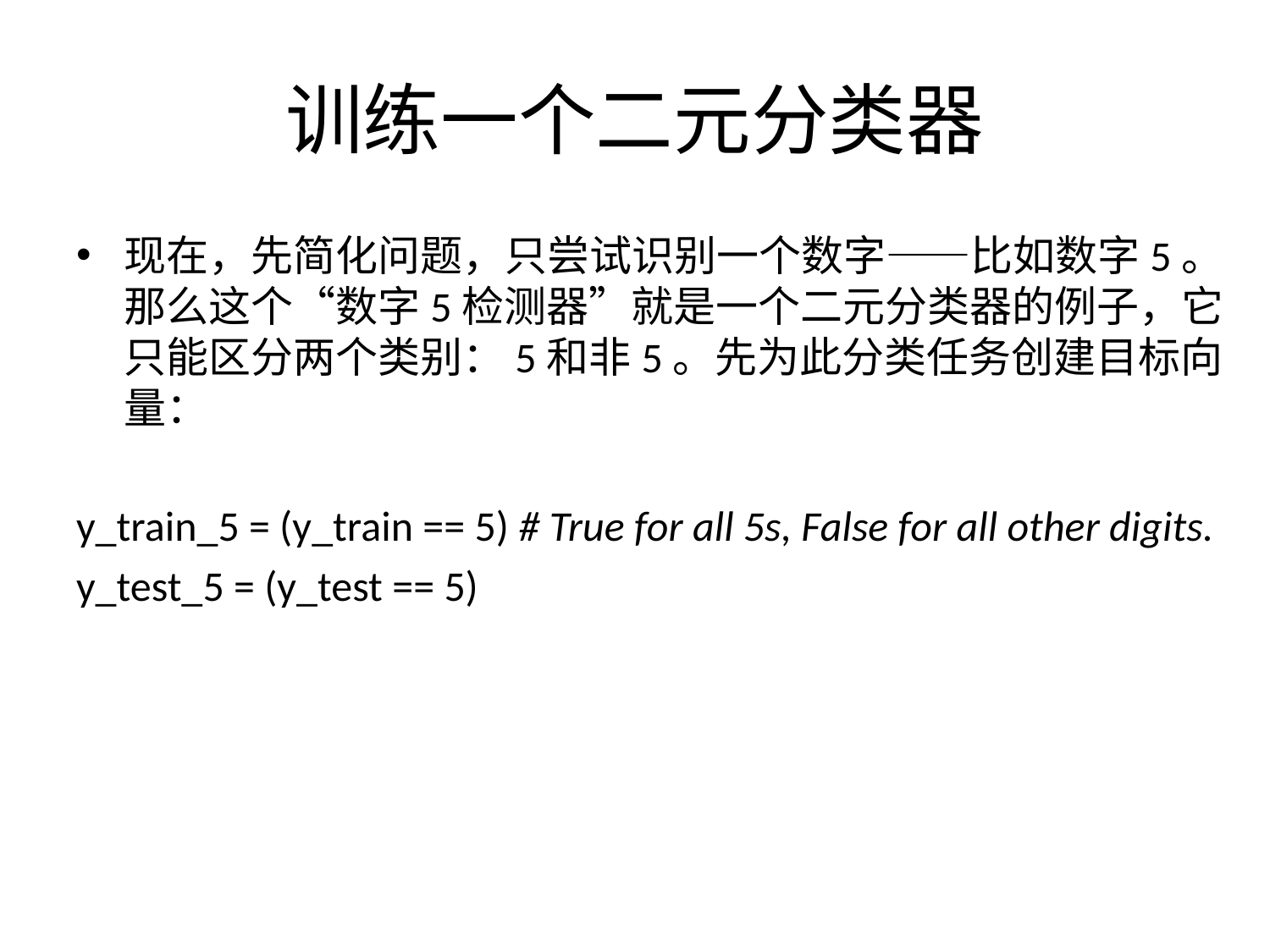

# 训练一个二元分类器
现在，先简化问题，只尝试识别一个数字——比如数字5。那么这个“数字5检测器”就是一个二元分类器的例子，它只能区分两个类别：5和非5。先为此分类任务创建目标向量：

y_train_5 = (y_train == 5) # True for all 5s, False for all other digits.
y_test_5 = (y_test == 5)